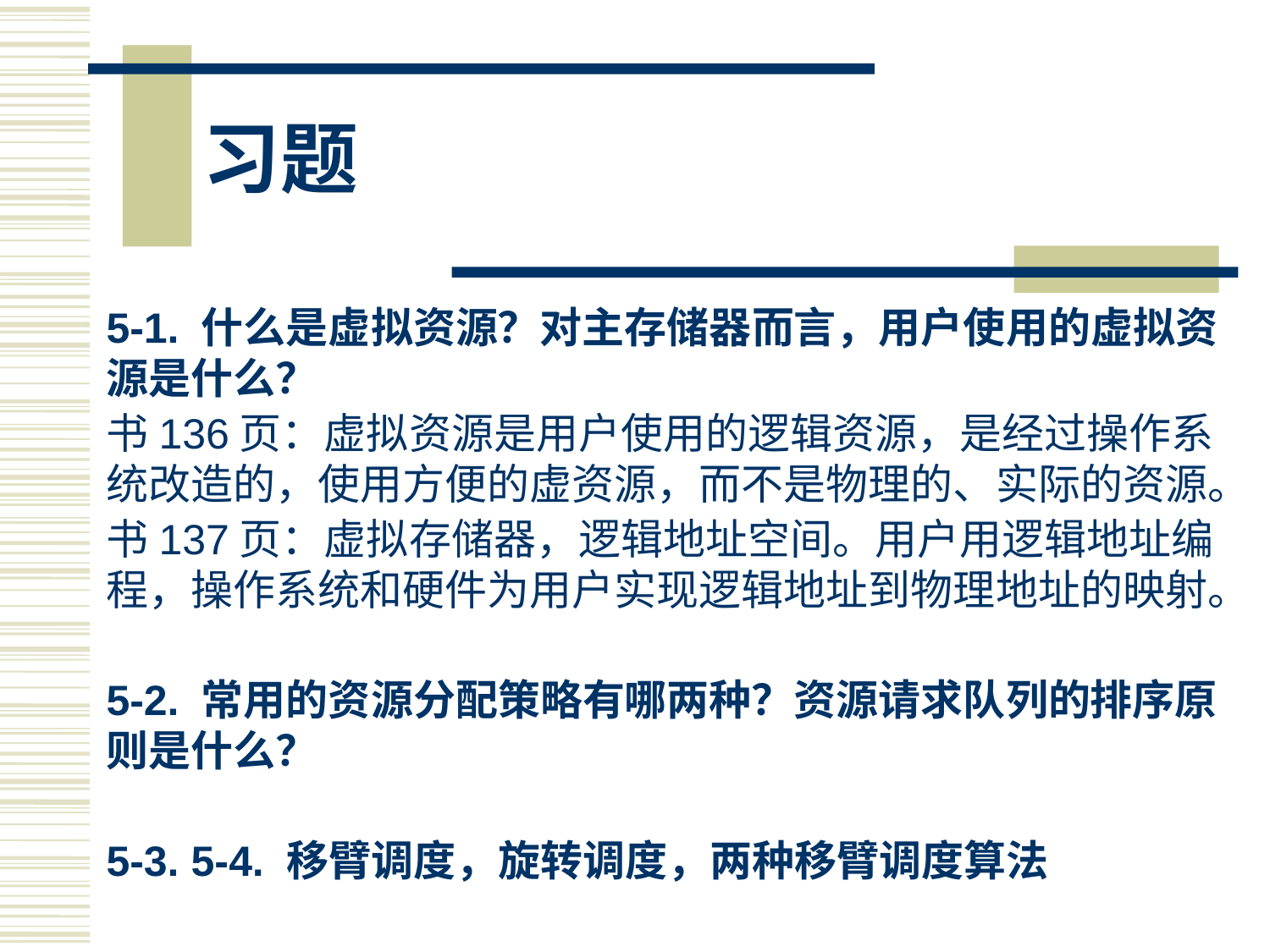

# 习题
5-1. 什么是虚拟资源？对主存储器而言，用户使用的虚拟资源是什么？
书136页：虚拟资源是用户使用的逻辑资源，是经过操作系统改造的，使用方便的虚资源，而不是物理的、实际的资源。
书137页：虚拟存储器，逻辑地址空间。用户用逻辑地址编程，操作系统和硬件为用户实现逻辑地址到物理地址的映射。

5-2. 常用的资源分配策略有哪两种？资源请求队列的排序原则是什么？

5-3. 5-4. 移臂调度，旋转调度，两种移臂调度算法